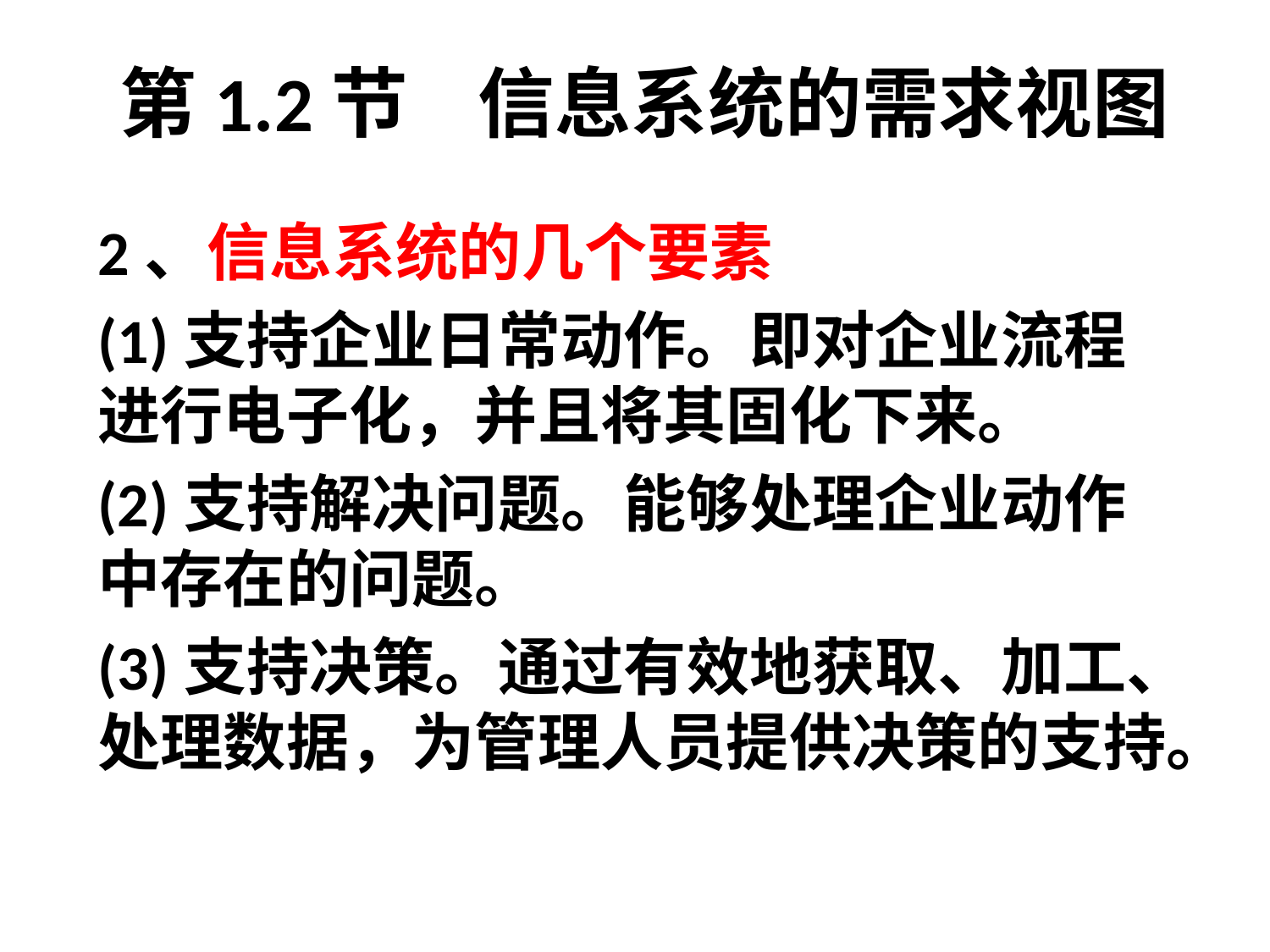

# 第1.2节    信息系统的需求视图
2、信息系统的几个要素
(1)支持企业日常动作。即对企业流程进行电子化，并且将其固化下来。
(2)支持解决问题。能够处理企业动作中存在的问题。
(3)支持决策。通过有效地获取、加工、处理数据，为管理人员提供决策的支持。